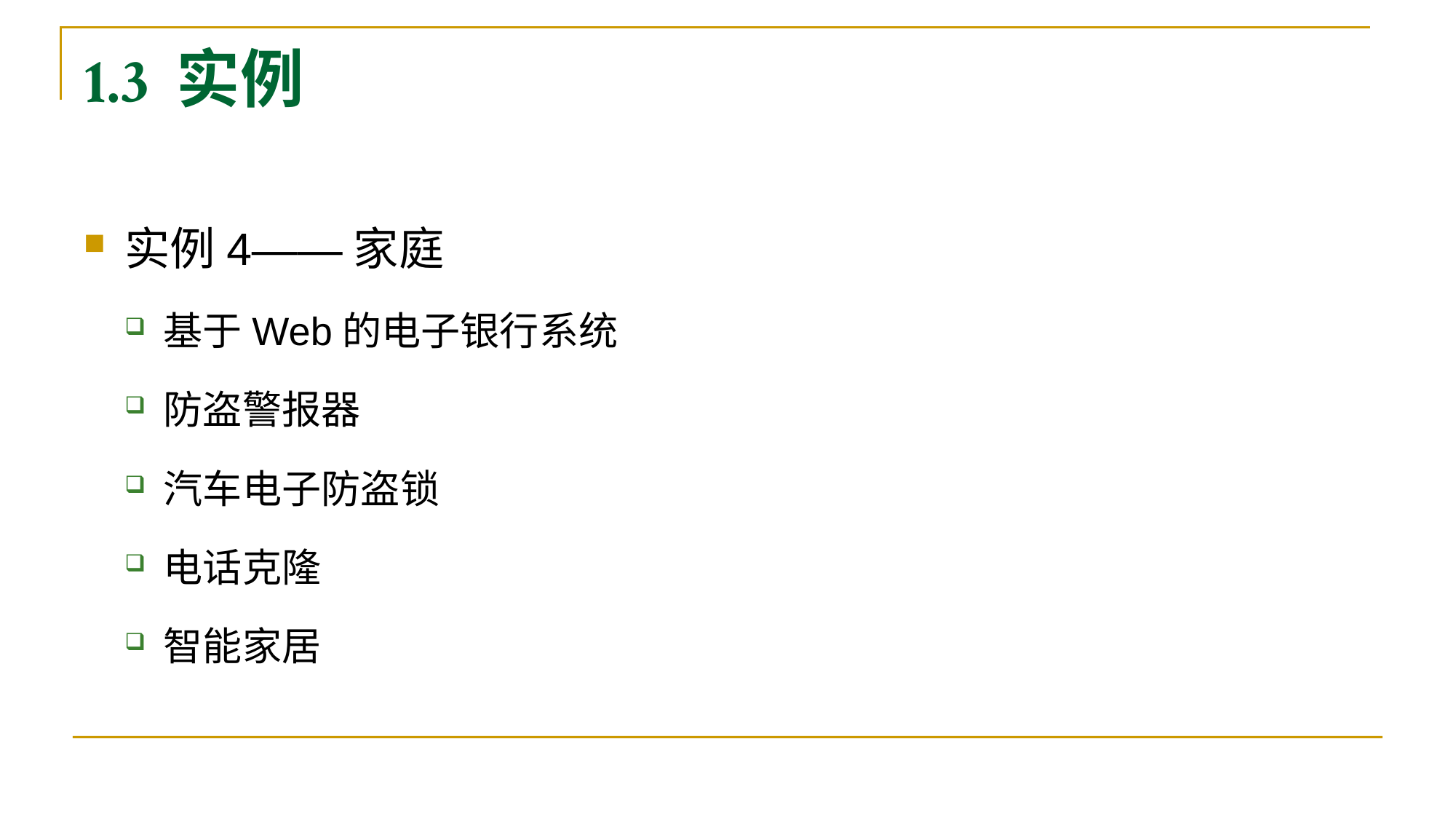

# 1.3 实例
实例4——家庭
基于Web的电子银行系统
防盗警报器
汽车电子防盗锁
电话克隆
智能家居